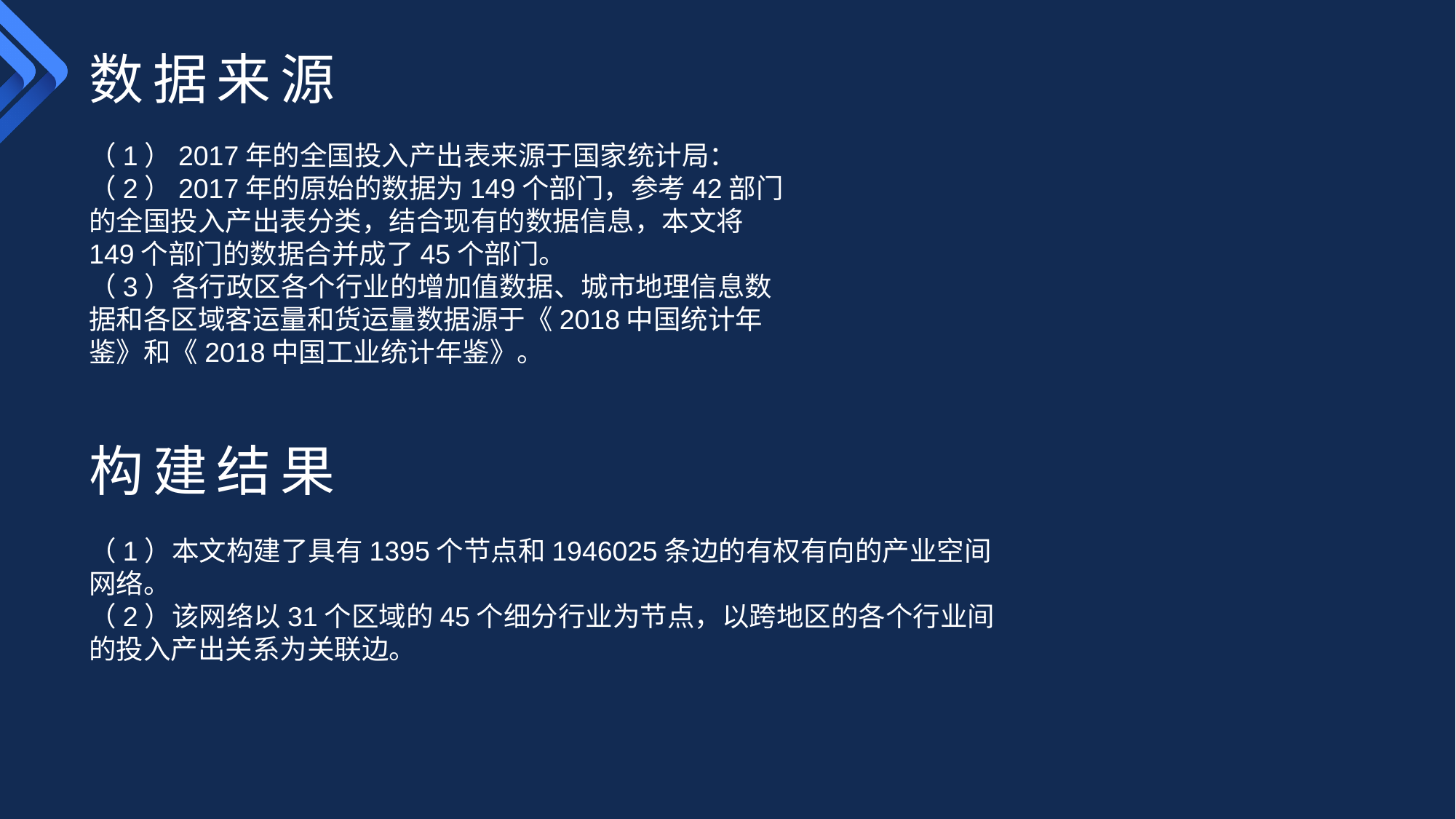

# 数据来源
（1）2017年的全国投入产出表来源于国家统计局：
（2）2017年的原始的数据为149个部门，参考42部门的全国投入产出表分类，结合现有的数据信息，本文将149个部门的数据合并成了45个部门。
（3）各行政区各个行业的增加值数据、城市地理信息数据和各区域客运量和货运量数据源于《2018中国统计年鉴》和《2018中国工业统计年鉴》。
构建结果
（1）本文构建了具有1395个节点和1946025条边的有权有向的产业空间网络。
（2）该网络以31个区域的45个细分行业为节点，以跨地区的各个行业间的投入产出关系为关联边。